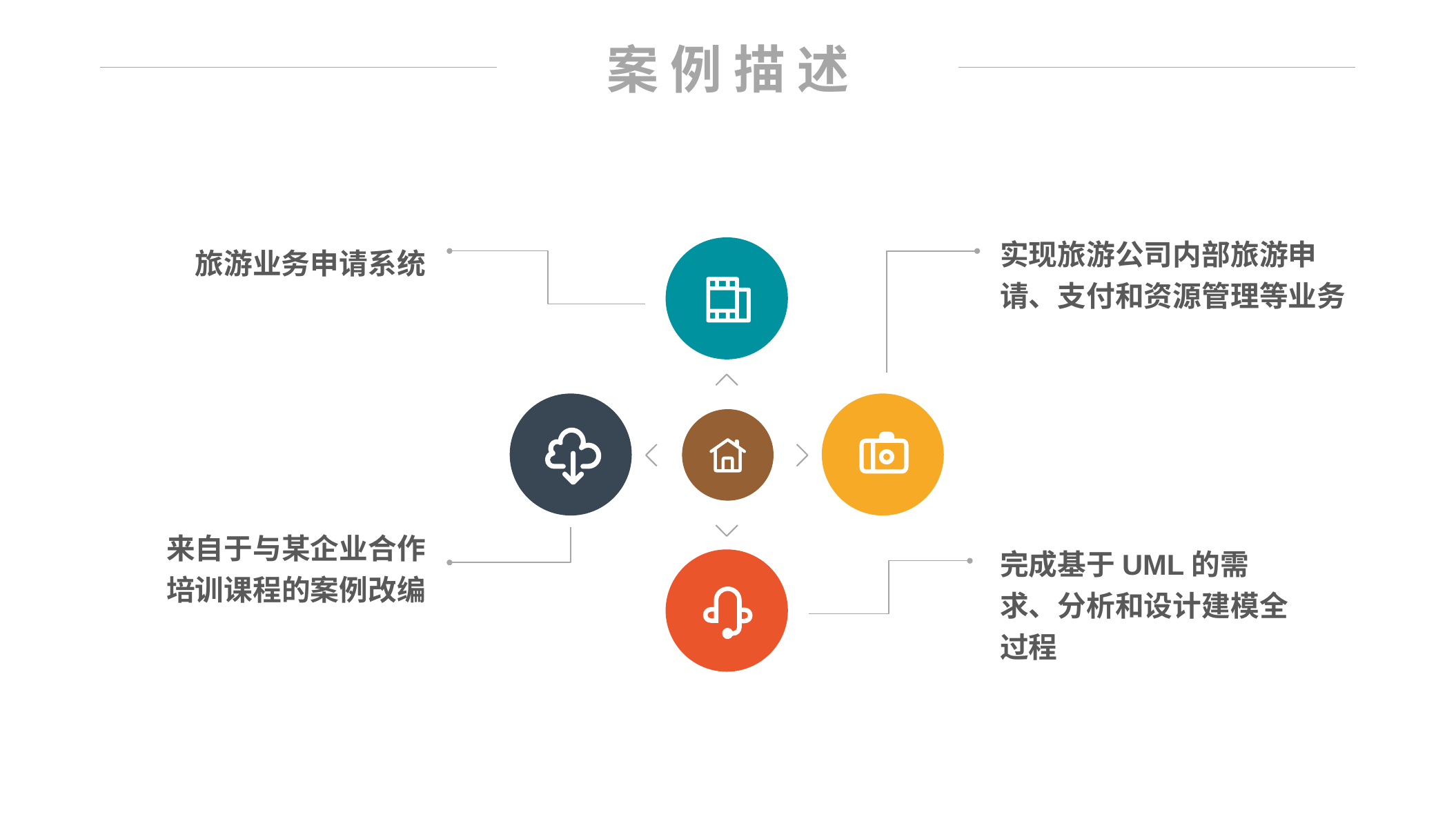

案 例 描 述
实现旅游公司内部旅游申请、支付和资源管理等业务

旅游业务申请系统

来自于与某企业合作培训课程的案例改编

完成基于UML的需求、分析和设计建模全过程